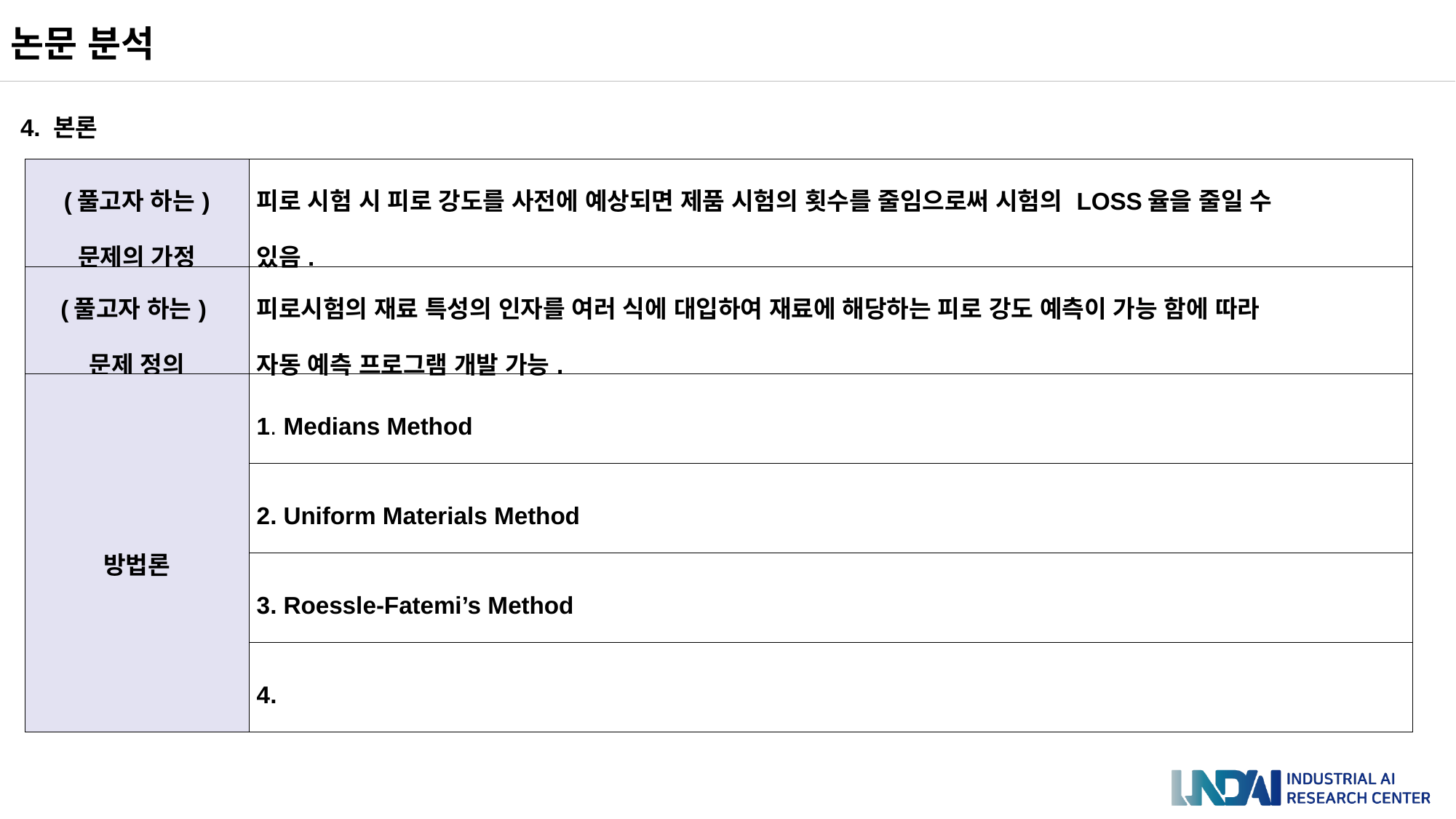

논문 분석
4. 본론

| (풀고자 하는) 문제의 가정 | 피로 시험 시 피로 강도를 사전에 예상되면 제품 시험의 횟수를 줄임으로써 시험의 LOSS율을 줄일 수 있음. |
| --- | --- |
| (풀고자 하는) 문제 정의 | 피로시험의 재료 특성의 인자를 여러 식에 대입하여 재료에 해당하는 피로 강도 예측이 가능 함에 따라 자동 예측 프로그램 개발 가능. |
| 방법론 | 1. Medians Method |
|  | 2. Uniform Materials Method |
|  | 3. Roessle-Fatemi’s Method |
|  | 4. |